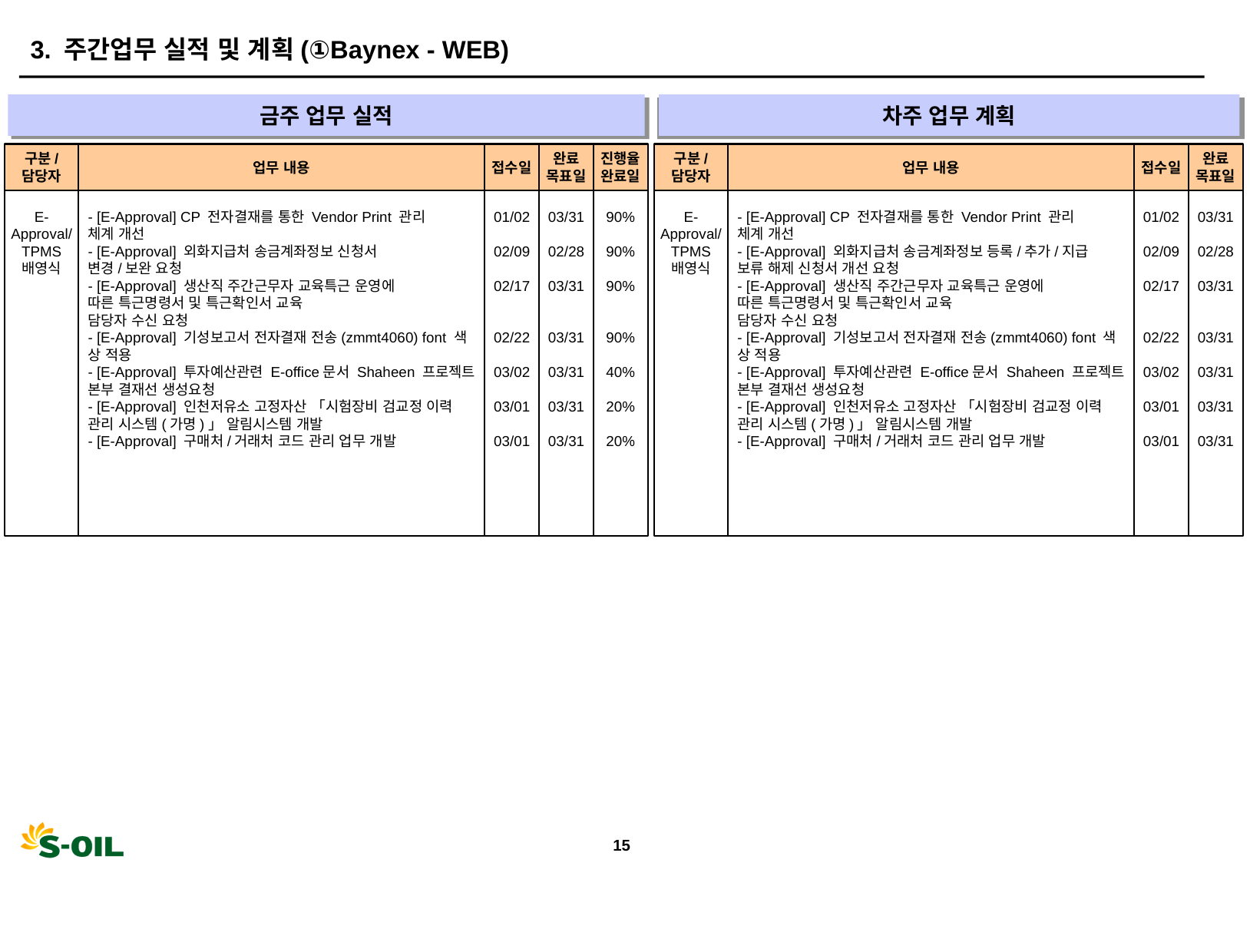

3. 주간업무 실적 및 계획(①Baynex - WEB)
금주 업무 실적
차주 업무 계획
" "
" "
구분/
담당자
업무 내용
접수일
완료
목표일
진행율
완료일
구분/
담당자
업무 내용
접수일
완료
목표일
E-Approval/
TPMS
배영식

- [E-Approval] CP 전자결재를 통한 Vendor Print 관리
체계 개선
- [E-Approval] 외화지급처 송금계좌정보 신청서
변경/보완 요청
- [E-Approval] 생산직 주간근무자 교육특근 운영에
따른 특근명령서 및 특근확인서 교육
담당자 수신 요청
- [E-Approval] 기성보고서 전자결재 전송(zmmt4060) font 색
상 적용
- [E-Approval] 투자예산관련 E-office문서 Shaheen 프로젝트
본부 결재선 생성요청
- [E-Approval] 인천저유소 고정자산 「시험장비 검교정 이력
관리 시스템(가명)」 알림시스템 개발
- [E-Approval] 구매처/거래처 코드 관리 업무 개발
01/02
02/09
02/17
02/22
03/02
03/01
03/01
03/31
02/28
03/31
03/31
03/31
03/31
03/31
90%
90%
90%
90%
40%
20%
20%
E-Approval/
TPMS
배영식

- [E-Approval] CP 전자결재를 통한 Vendor Print 관리
체계 개선
- [E-Approval] 외화지급처 송금계좌정보 등록/추가/지급
보류 해제 신청서 개선 요청
- [E-Approval] 생산직 주간근무자 교육특근 운영에
따른 특근명령서 및 특근확인서 교육
담당자 수신 요청
- [E-Approval] 기성보고서 전자결재 전송(zmmt4060) font 색
상 적용
- [E-Approval] 투자예산관련 E-office문서 Shaheen 프로젝트
본부 결재선 생성요청
- [E-Approval] 인천저유소 고정자산 「시험장비 검교정 이력
관리 시스템(가명)」 알림시스템 개발
- [E-Approval] 구매처/거래처 코드 관리 업무 개발
01/02
02/09
02/17
02/22
03/02
03/01
03/01
03/31
02/28
03/31
03/31
03/31
03/31
03/31